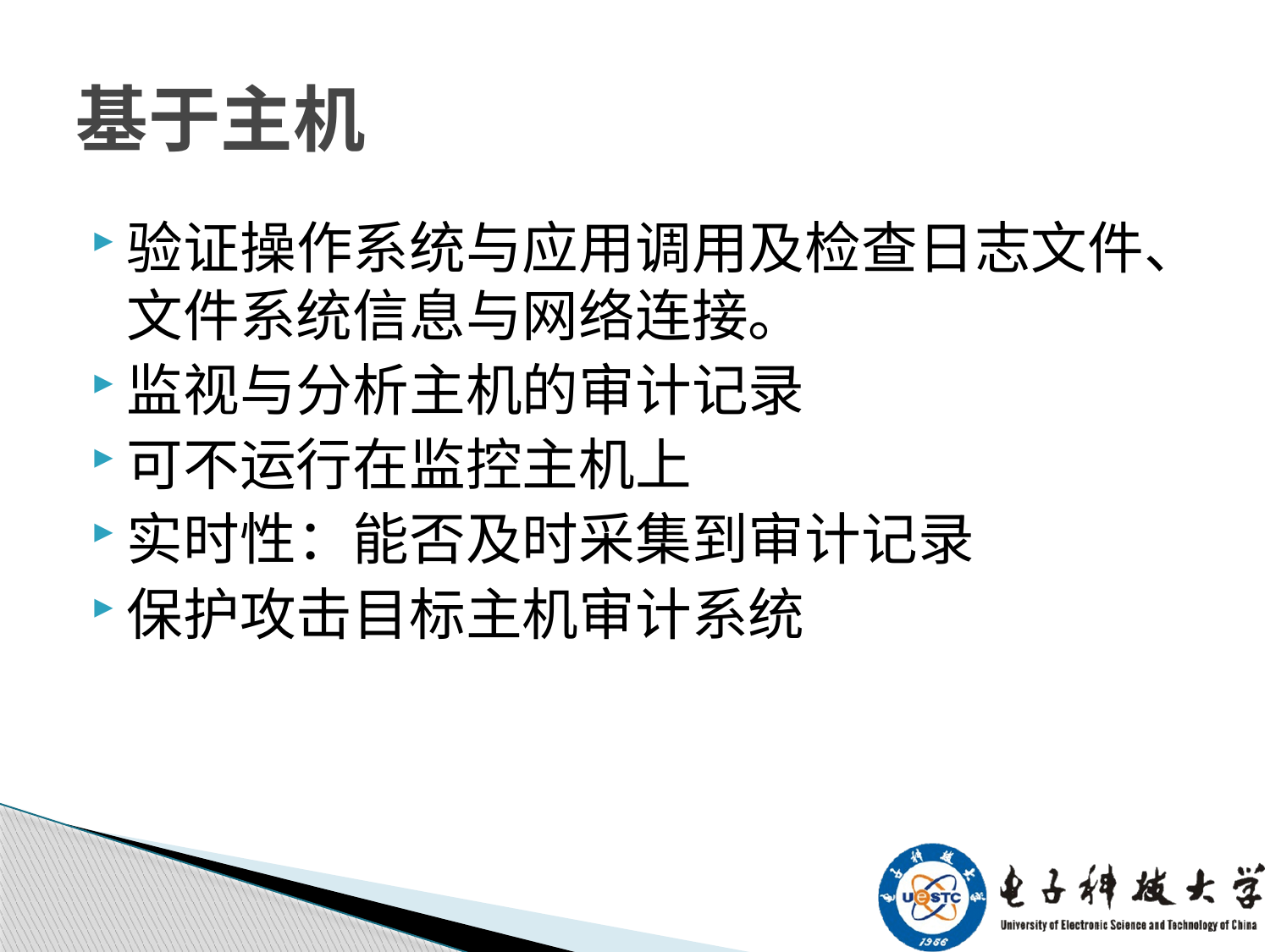

# 基于主机
验证操作系统与应用调用及检查日志文件、文件系统信息与网络连接。
监视与分析主机的审计记录
可不运行在监控主机上
实时性：能否及时采集到审计记录
保护攻击目标主机审计系统

24